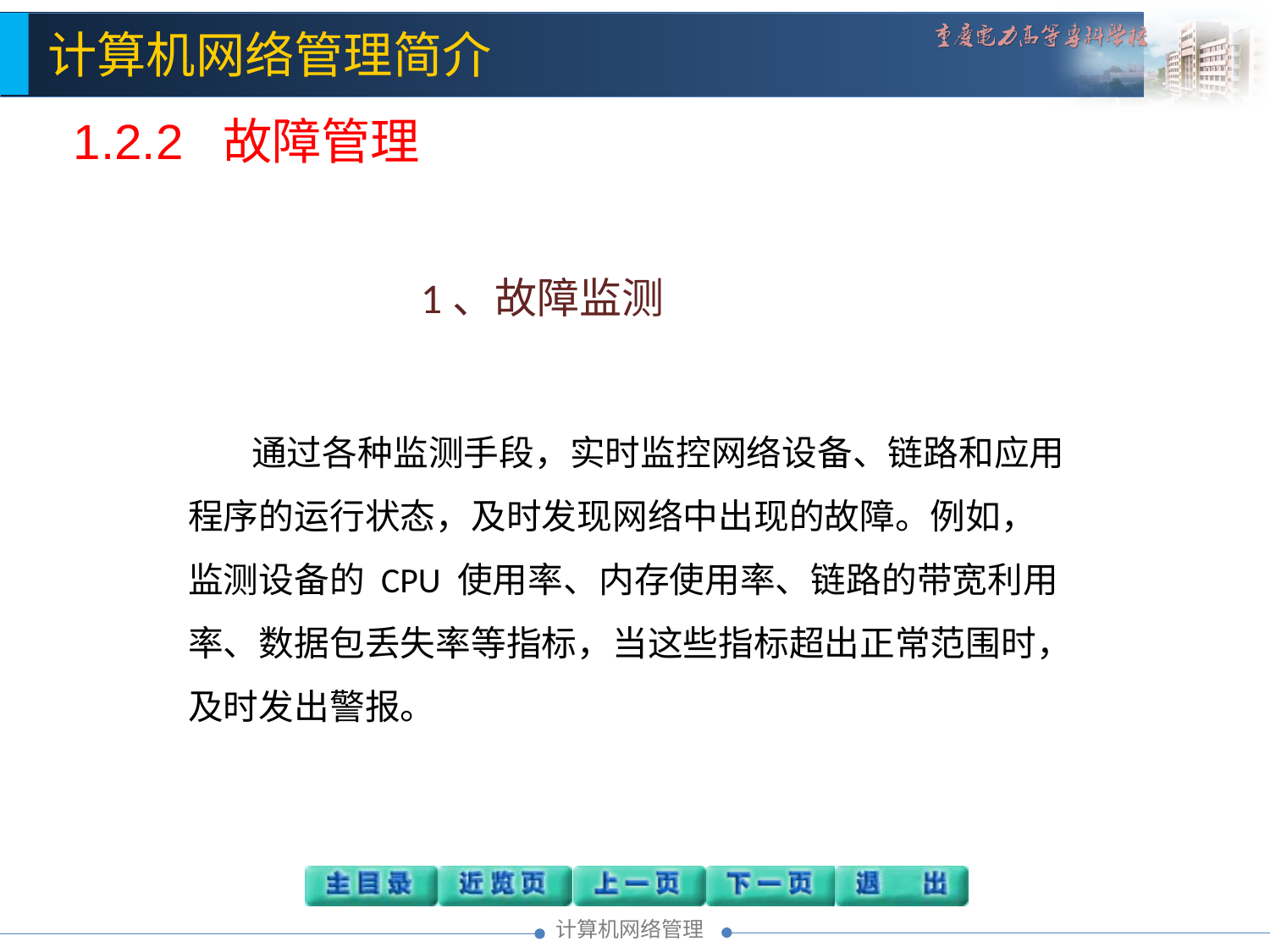

1.2.2  故障管理
1、故障监测
通过各种监测手段，实时监控网络设备、链路和应用程序的运行状态，及时发现网络中出现的故障。例如，监测设备的 CPU 使用率、内存使用率、链路的带宽利用率、数据包丢失率等指标，当这些指标超出正常范围时，及时发出警报。